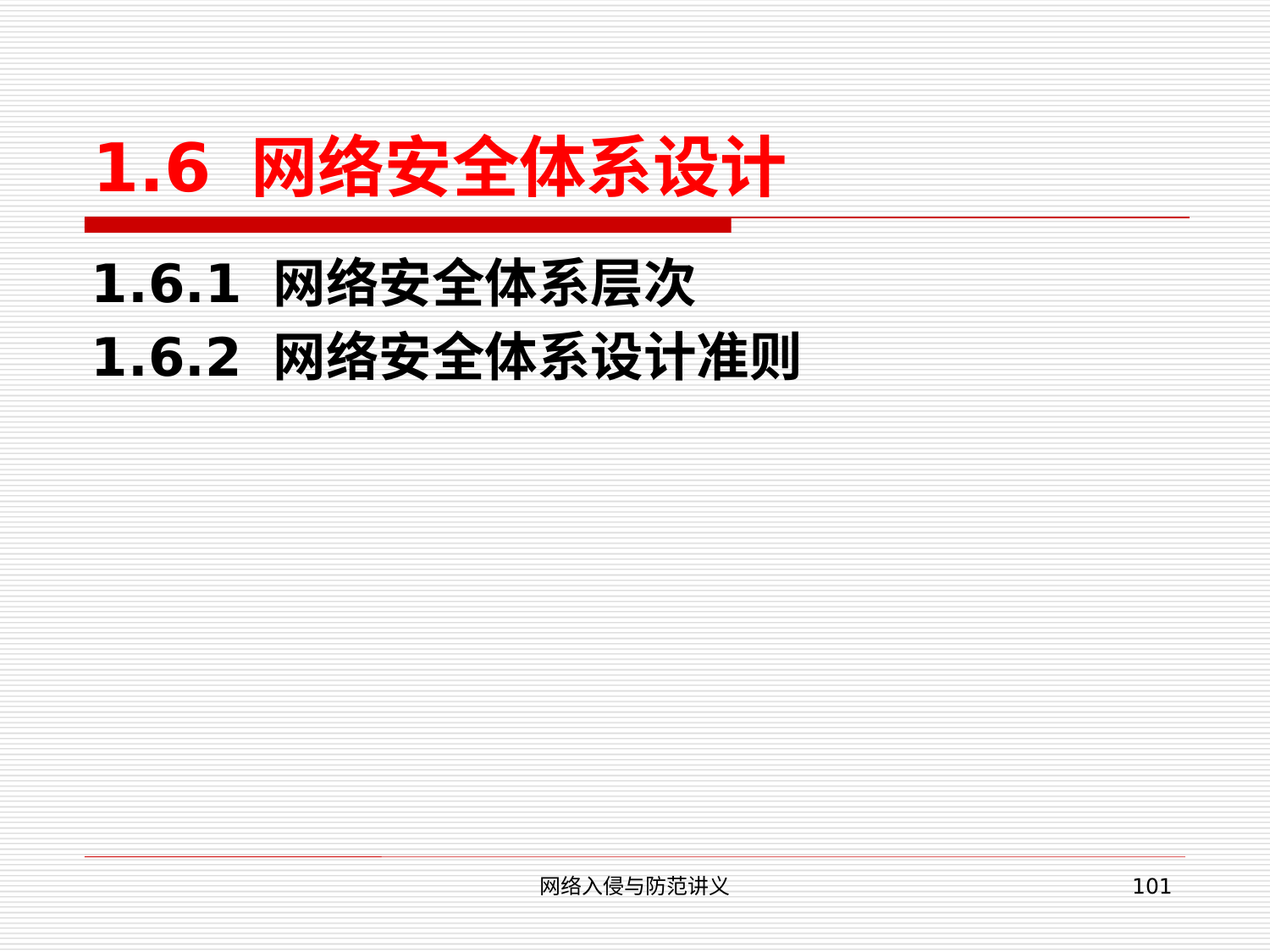

1.6 网络安全体系设计
1.6.1 网络安全体系层次
1.6.2 网络安全体系设计准则

网络入侵与防范讲义
101